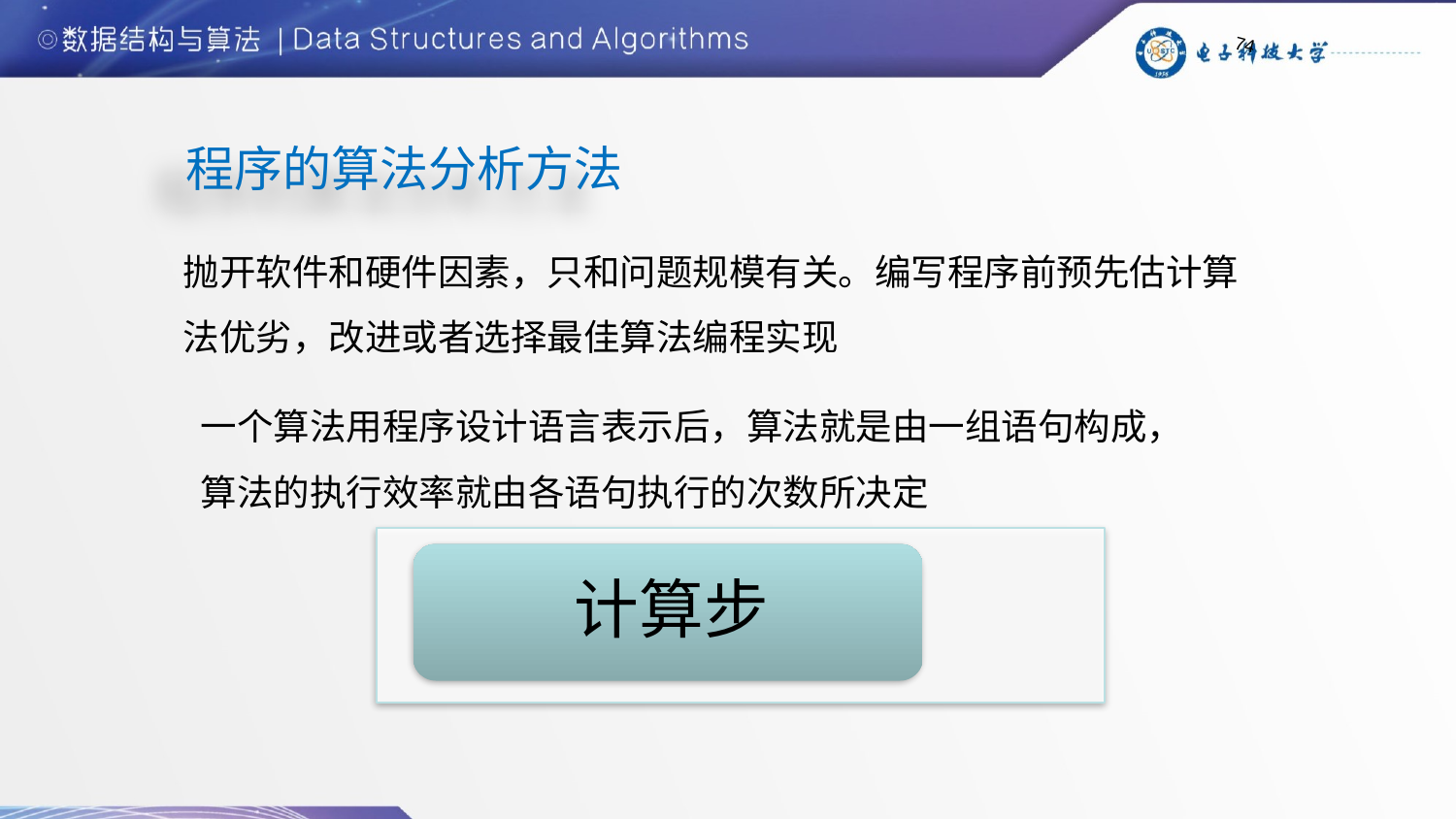

74
程序的算法分析方法
抛开软件和硬件因素，只和问题规模有关。编写程序前预先估计算法优劣，改进或者选择最佳算法编程实现
一个算法用程序设计语言表示后，算法就是由一组语句构成，算法的执行效率就由各语句执行的次数所决定
计算步